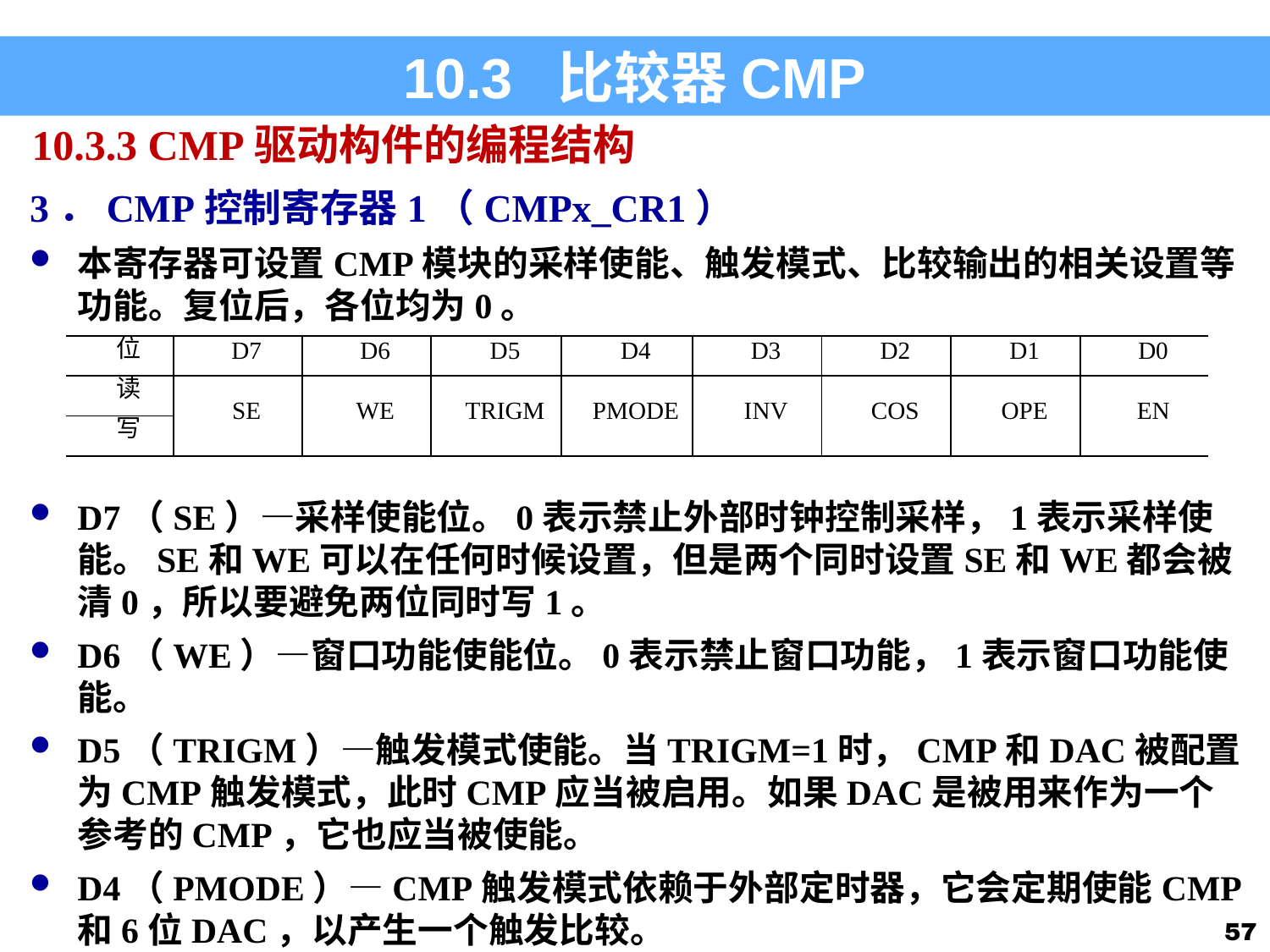

10.3  比较器CMP
10.3.3 CMP驱动构件的编程结构
3．CMP控制寄存器1（CMPx_CR1）
本寄存器可设置CMP模块的采样使能、触发模式、比较输出的相关设置等功能。复位后，各位均为0。

D7（SE）—采样使能位。0表示禁止外部时钟控制采样，1表示采样使能。SE和WE可以在任何时候设置，但是两个同时设置SE和WE都会被清0，所以要避免两位同时写1。
D6（WE）—窗口功能使能位。0表示禁止窗口功能，1表示窗口功能使能。
D5（TRIGM）—触发模式使能。当TRIGM=1时，CMP和DAC被配置为CMP触发模式，此时CMP应当被启用。如果DAC是被用来作为一个参考的CMP，它也应当被使能。
D4（PMODE）—CMP触发模式依赖于外部定时器，它会定期使能CMP和6位DAC，以产生一个触发比较。
| 位 | D7 | D6 | D5 | D4 | D3 | D2 | D1 | D0 |
| --- | --- | --- | --- | --- | --- | --- | --- | --- |
| 读 | SE | WE | TRIGM | PMODE | INV | COS | OPE | EN |
| 写 |  |  |  |  |  |  |  |  |
57